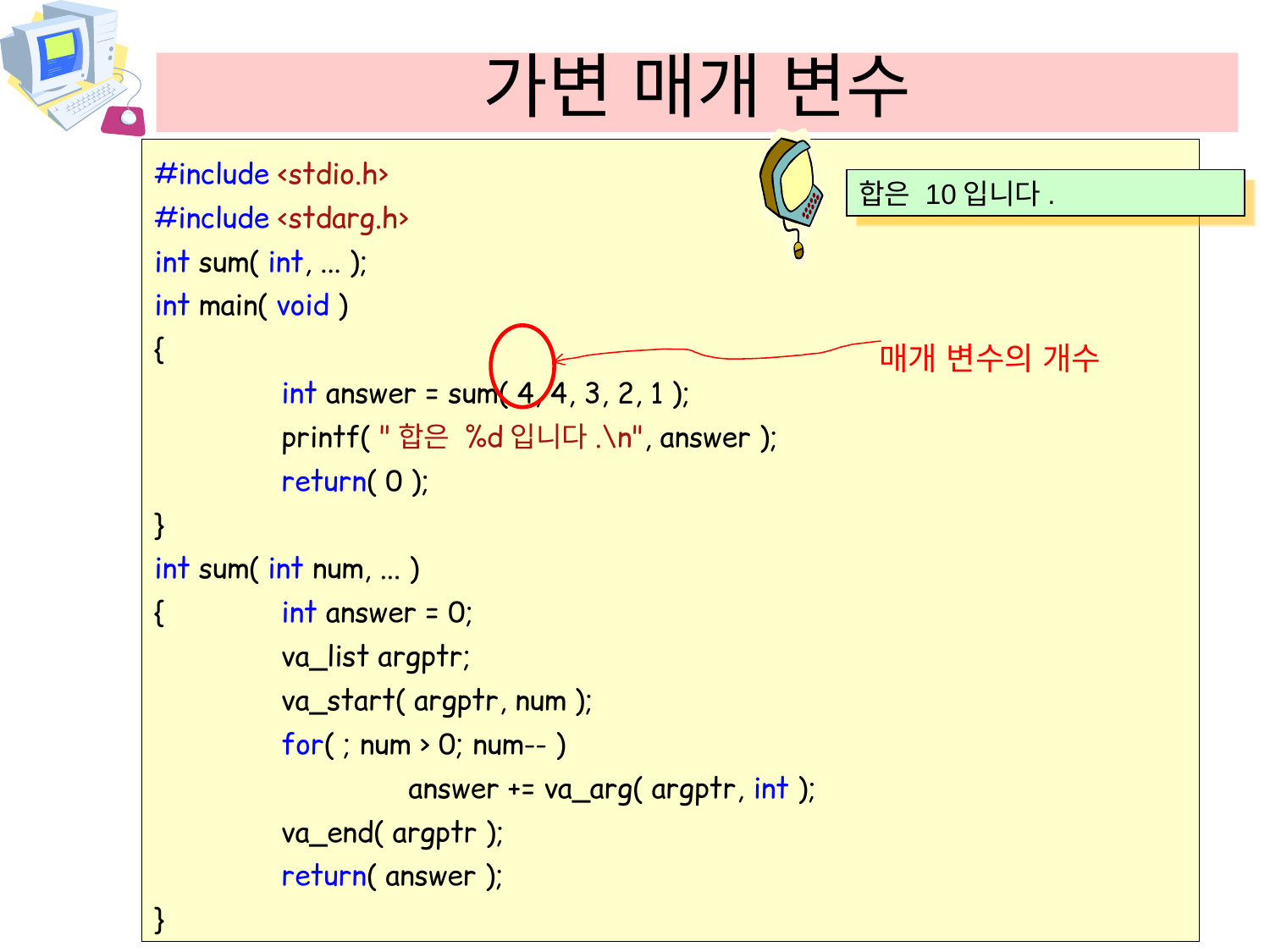

# 가변 매개 변수

#include <stdio.h>
#include <stdarg.h>
int sum( int, ... );
int main( void )
{
	int answer = sum( 4, 4, 3, 2, 1 );
	printf( "합은 %d입니다.\n", answer );
	return( 0 );
}
int sum( int num, ... )
{	int answer = 0;
	va_list argptr;
	va_start( argptr, num );
	for( ; num > 0; num-- )
		answer += va_arg( argptr, int );
	va_end( argptr );
	return( answer );
}
합은 10입니다.

매개 변수의 개수